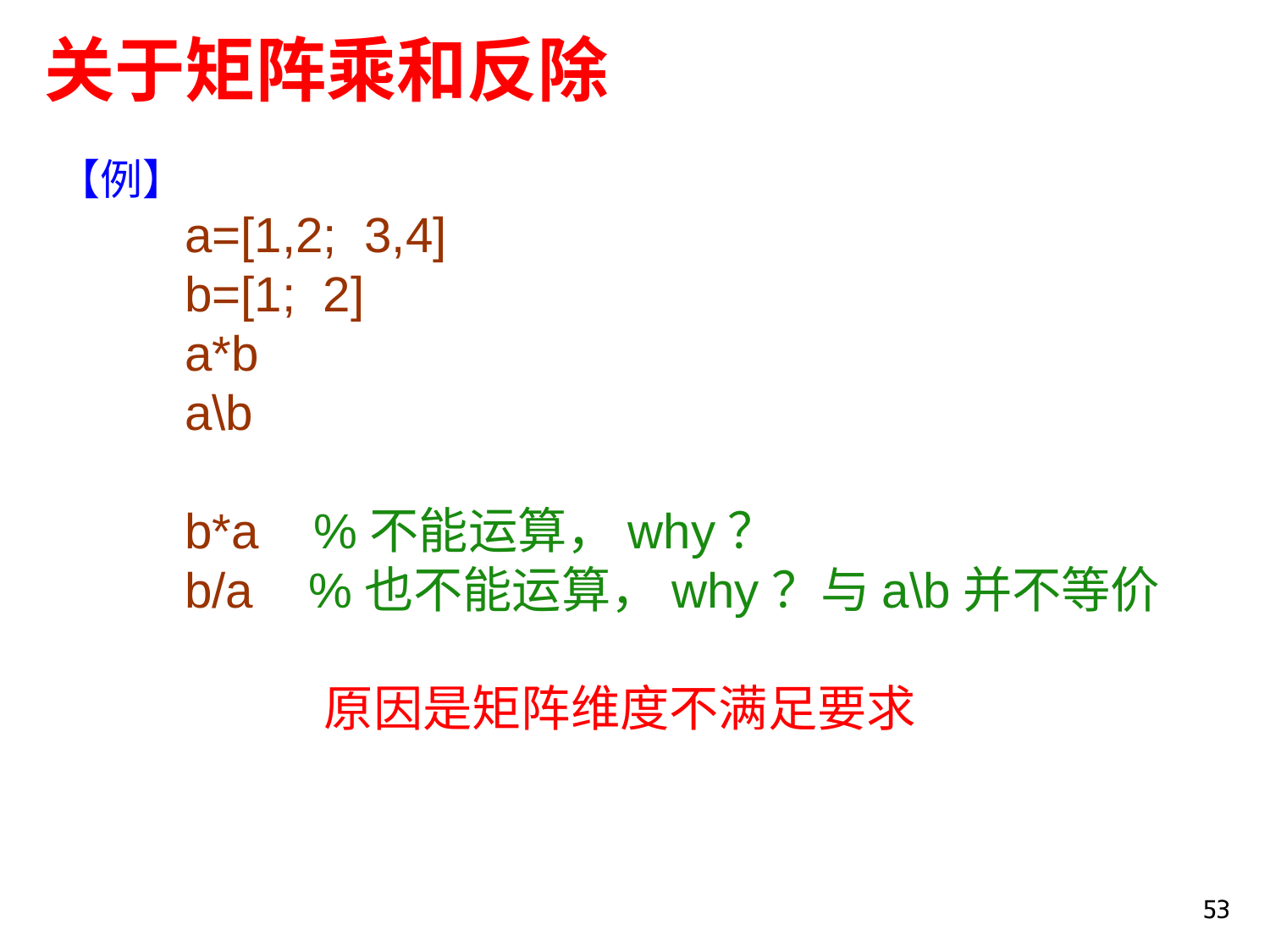

关于矩阵乘和反除
【例】
	a=[1,2;  3,4]
	b=[1;  2]
	a*b
	a\b

	b*a    %不能运算，why？
	b/a    %也不能运算，why？与a\b并不等价

原因是矩阵维度不满足要求
53